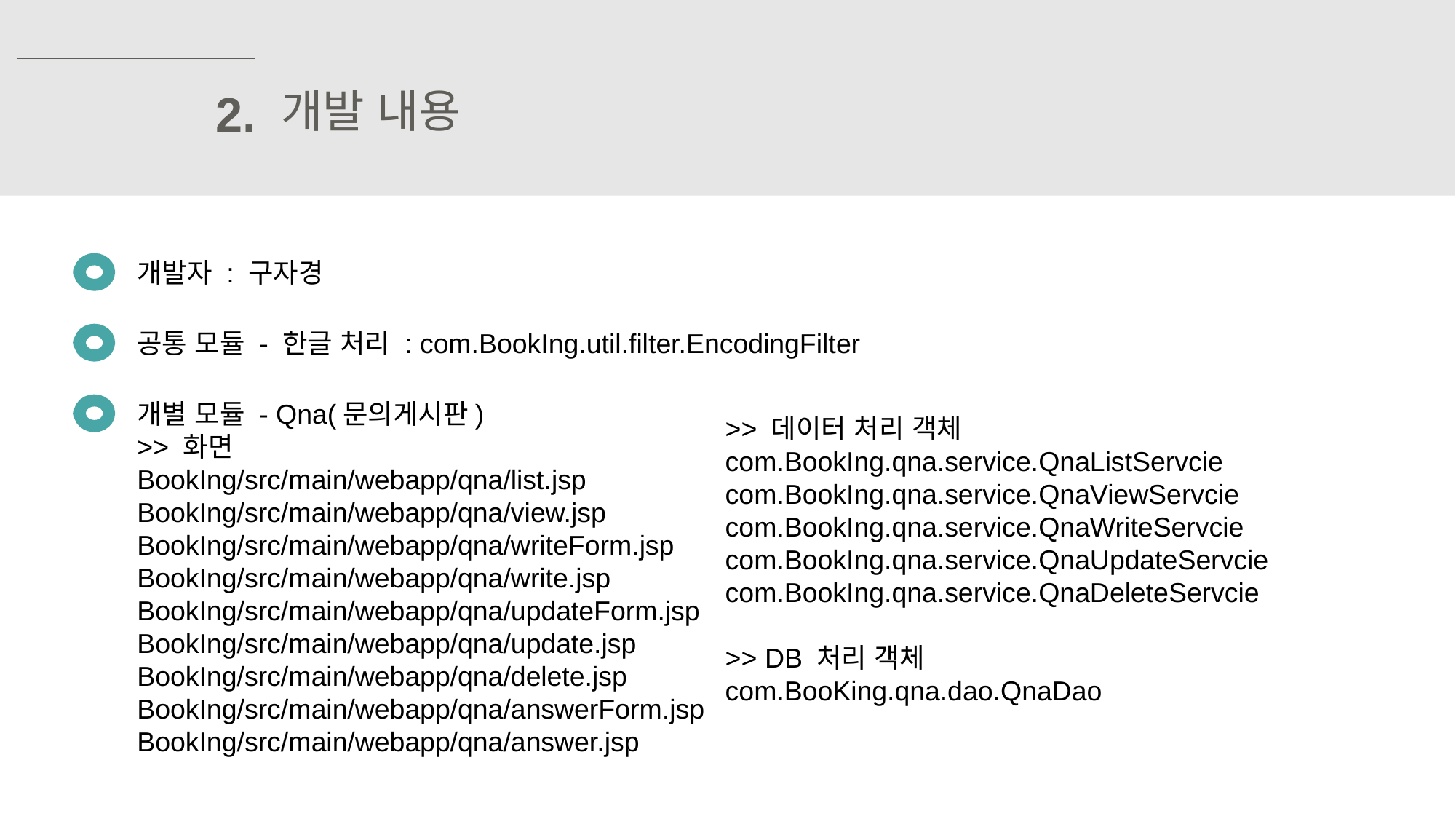

개발 내용
2.
개발자 : 구자경

공통 모듈 - 한글 처리 : com.BookIng.util.filter.EncodingFilter

개별 모듈 - Qna(문의게시판)
>> 화면
BookIng/src/main/webapp/qna/list.jsp
BookIng/src/main/webapp/qna/view.jsp
BookIng/src/main/webapp/qna/writeForm.jsp
BookIng/src/main/webapp/qna/write.jsp
BookIng/src/main/webapp/qna/updateForm.jsp
BookIng/src/main/webapp/qna/update.jsp
BookIng/src/main/webapp/qna/delete.jsp
BookIng/src/main/webapp/qna/answerForm.jsp
BookIng/src/main/webapp/qna/answer.jsp

>> 데이터 처리 객체
com.BookIng.qna.service.QnaListServcie
com.BookIng.qna.service.QnaViewServcie
com.BookIng.qna.service.QnaWriteServcie
com.BookIng.qna.service.QnaUpdateServcie
com.BookIng.qna.service.QnaDeleteServcie

>> DB 처리 객체
com.BooKing.qna.dao.QnaDao